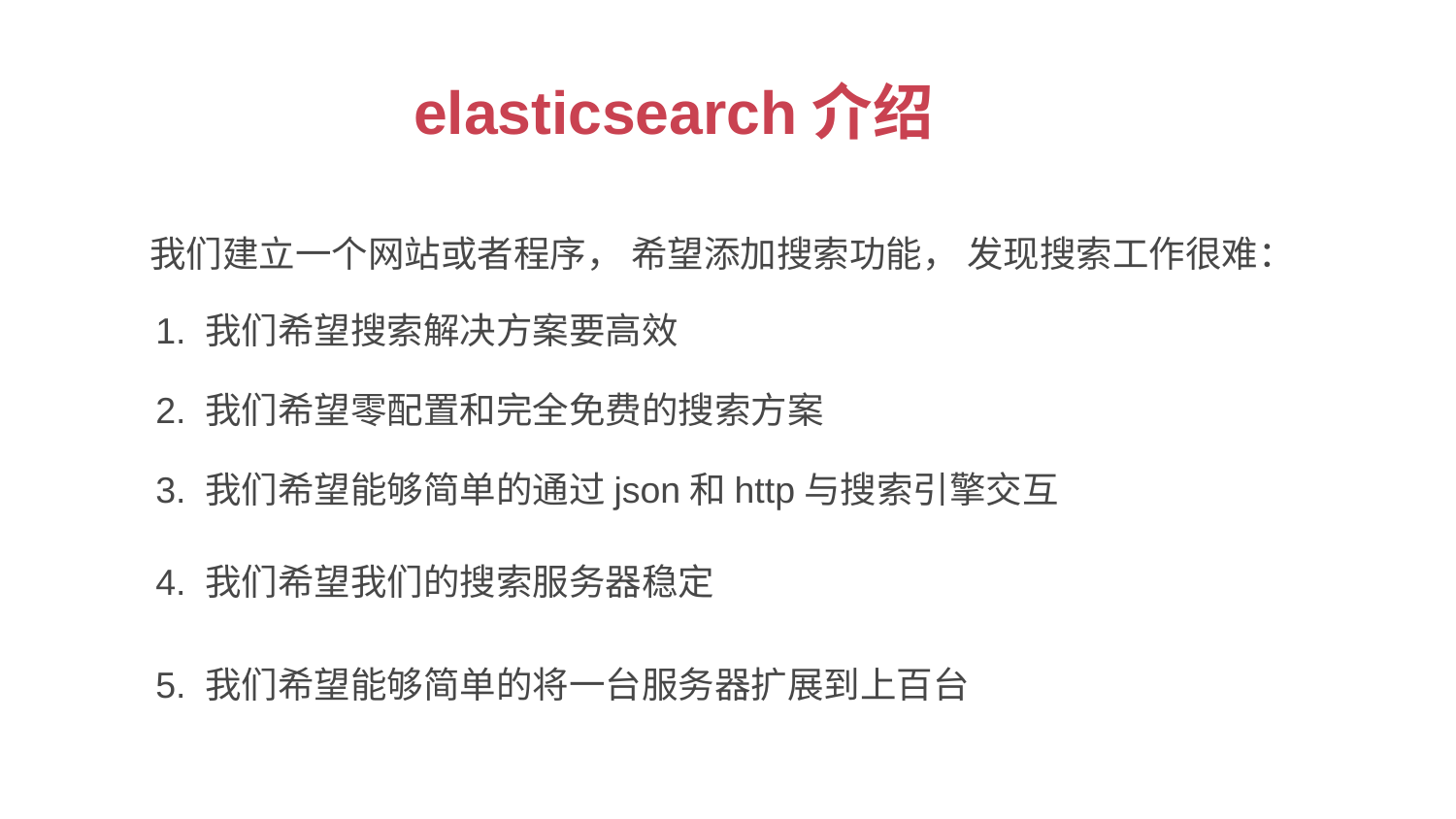

elasticsearch介绍
我们建立一个网站或者程序， 希望添加搜索功能， 发现搜索工作很难：
1. 我们希望搜索解决方案要高效
2. 我们希望零配置和完全免费的搜索方案
3. 我们希望能够简单的通过json和http与搜索引擎交互
4. 我们希望我们的搜索服务器稳定
5. 我们希望能够简单的将一台服务器扩展到上百台